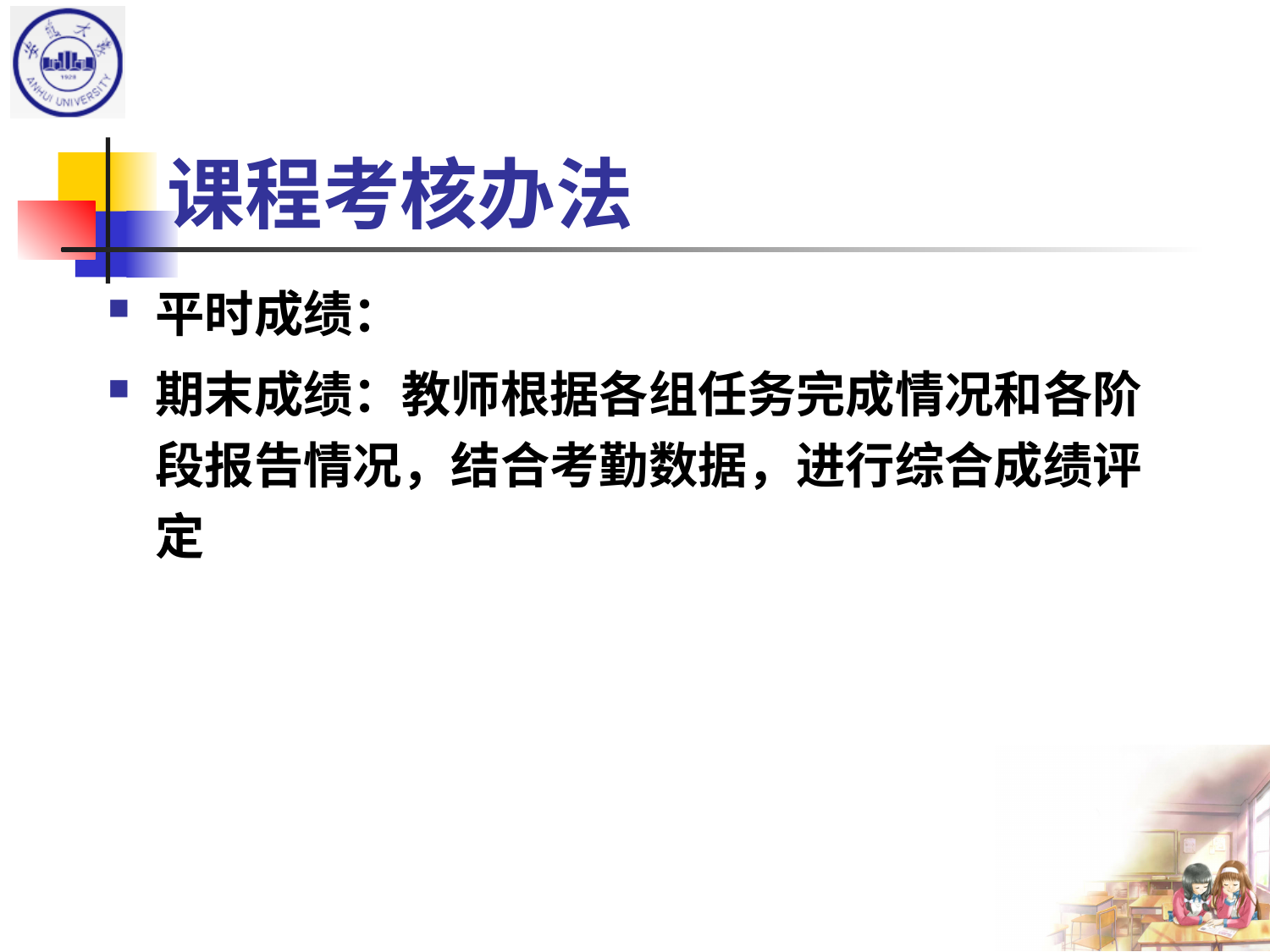

# 课程考核办法
平时成绩：
期末成绩：教师根据各组任务完成情况和各阶段报告情况，结合考勤数据，进行综合成绩评定